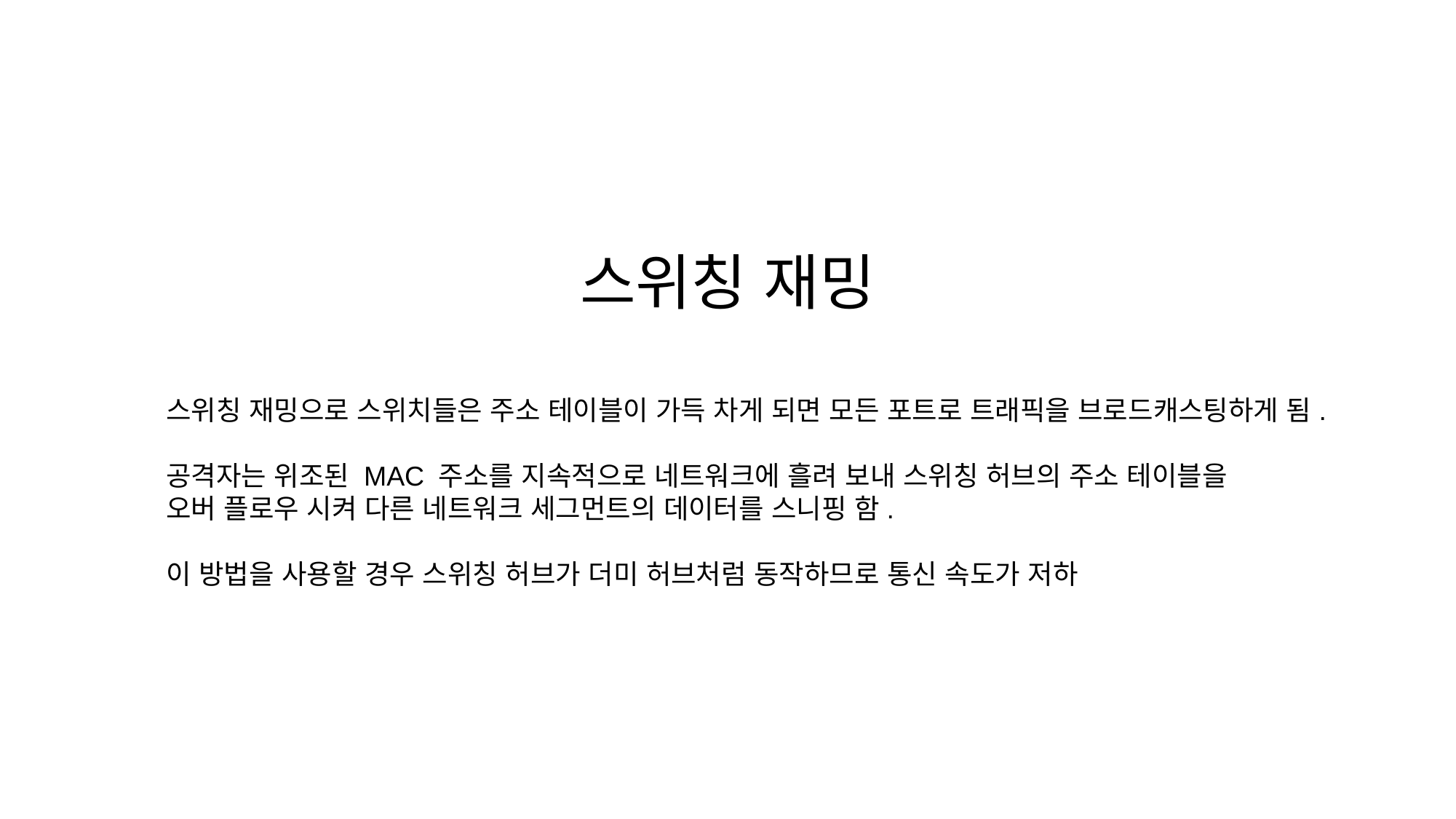

스위칭 재밍
스위칭 재밍으로 스위치들은 주소 테이블이 가득 차게 되면 모든 포트로 트래픽을 브로드캐스팅하게 됨.

공격자는 위조된 MAC 주소를 지속적으로 네트워크에 흘려 보내 스위칭 허브의 주소 테이블을
오버 플로우 시켜 다른 네트워크 세그먼트의 데이터를 스니핑 함.

이 방법을 사용할 경우 스위칭 허브가 더미 허브처럼 동작하므로 통신 속도가 저하